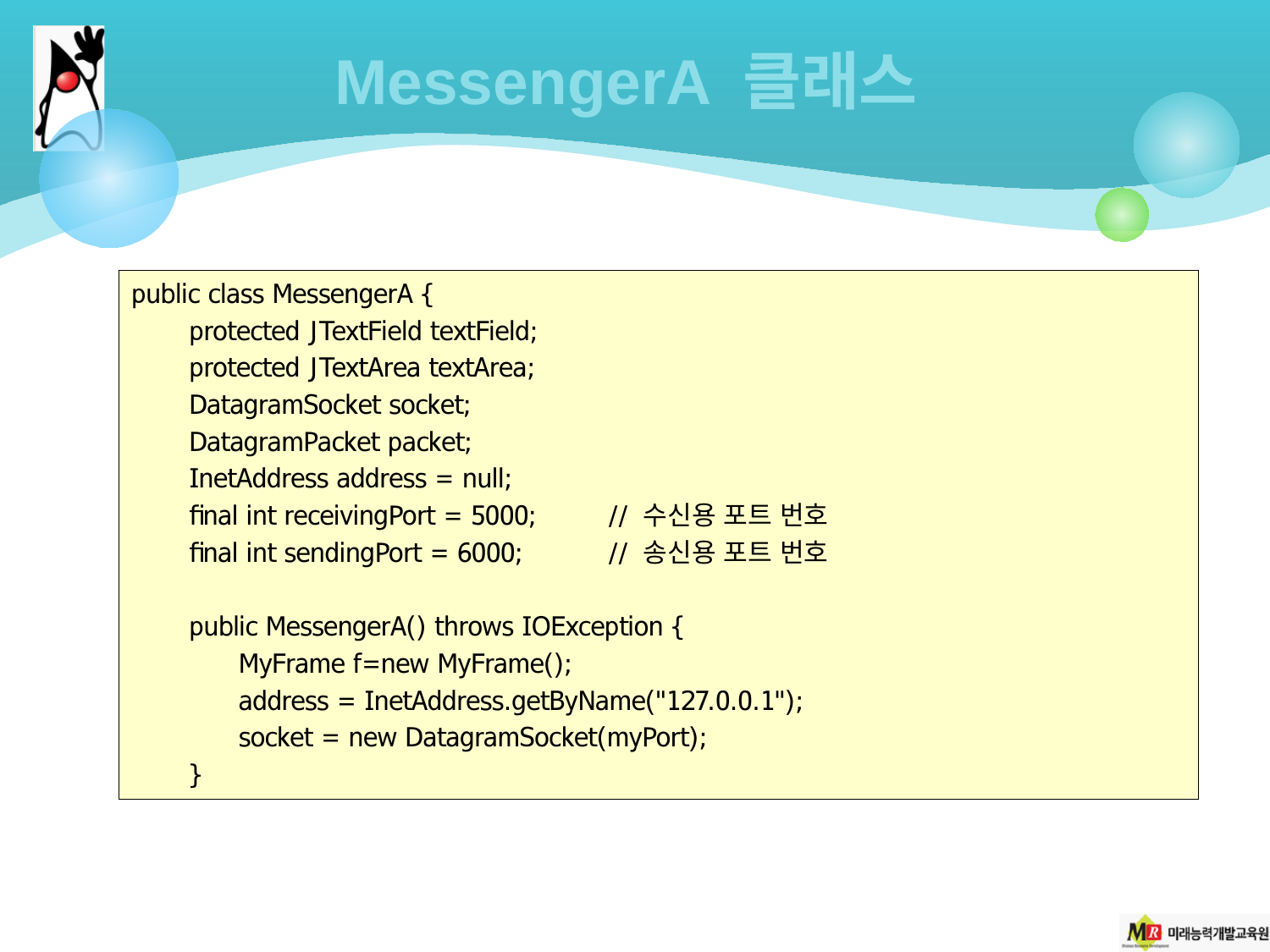

# MessengerA 클래스
public class MessengerA {
       protected JTextField textField;
       protected JTextArea textArea;
       DatagramSocket socket;
       DatagramPacket packet;
       InetAddress address = null;
       final int receivingPort = 5000;		// 수신용 포트 번호
       final int sendingPort = 6000;	// 송신용 포트 번호

       public MessengerA() throws IOException {
             MyFrame f=new MyFrame();
             address = InetAddress.getByName("127.0.0.1");
             socket = new DatagramSocket(myPort);
       }